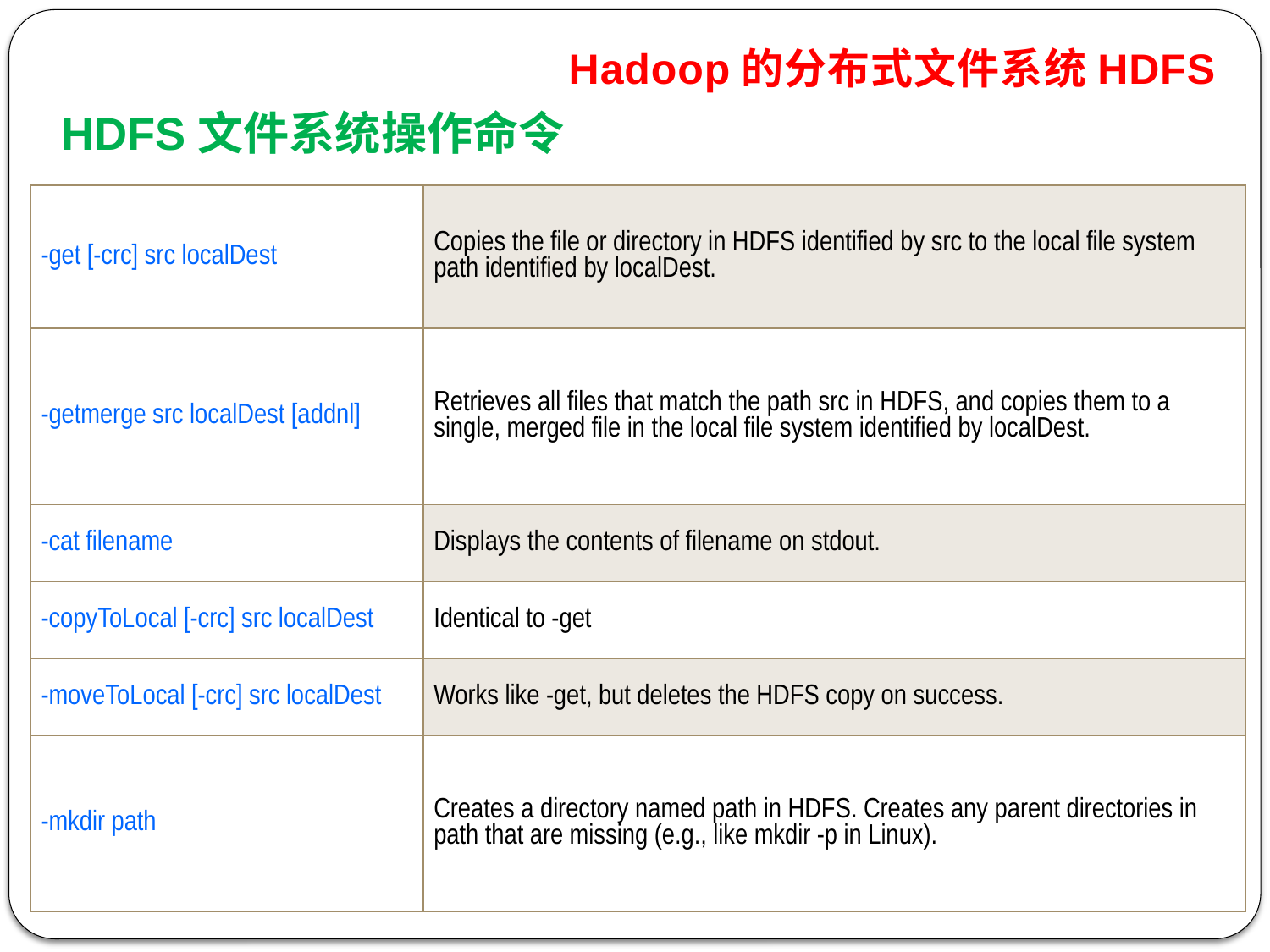

Hadoop的分布式文件系统HDFS
HDFS文件系统操作命令

| -get [-crc] src localDest | Copies the file or directory in HDFS identified by src to the local file system path identified by localDest. |
| --- | --- |
| -getmerge src localDest [addnl] | Retrieves all files that match the path src in HDFS, and copies them to a single, merged file in the local file system identified by localDest. |
| -cat filename | Displays the contents of filename on stdout. |
| -copyToLocal [-crc] src localDest | Identical to -get |
| -moveToLocal [-crc] src localDest | Works like -get, but deletes the HDFS copy on success. |
| -mkdir path | Creates a directory named path in HDFS. Creates any parent directories in path that are missing (e.g., like mkdir -p in Linux). |